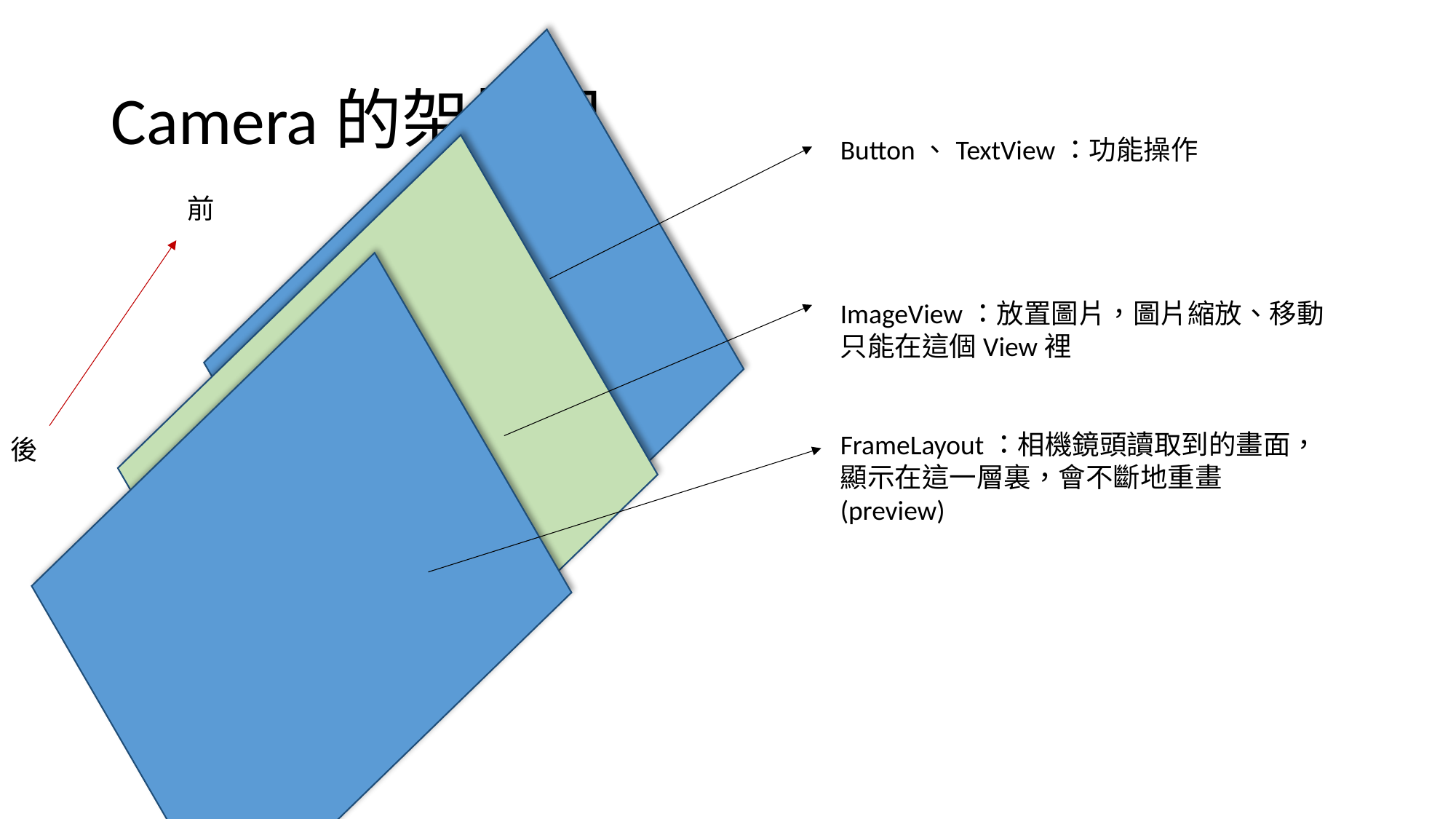

# Camera的架構圖
Button、TextView：功能操作

ImageView：放置圖片，圖片縮放、移動只能在這個View裡

FrameLayout：相機鏡頭讀取到的畫面，顯示在這一層裏，會不斷地重畫(preview)

前

後